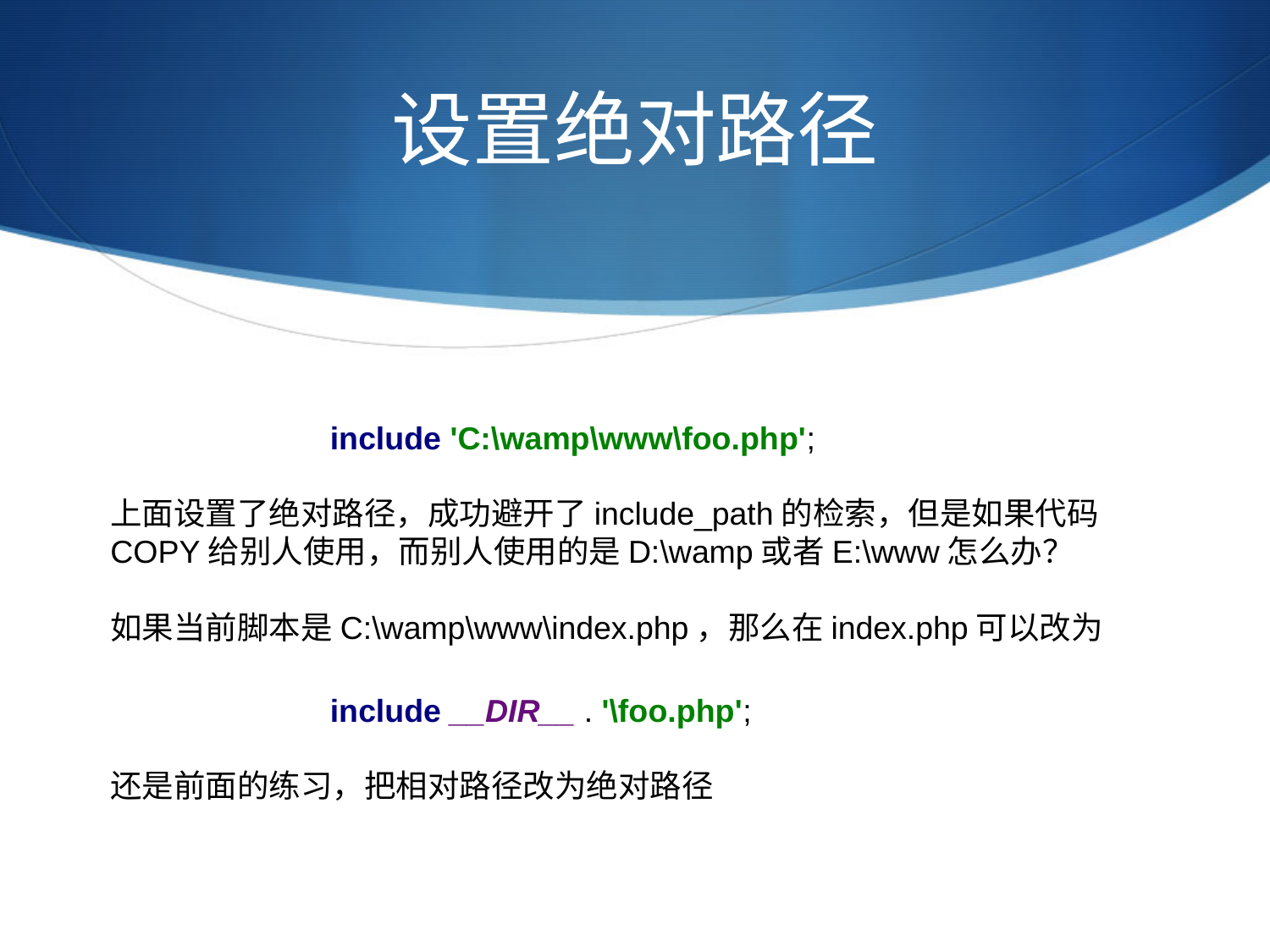

# 设置绝对路径
include 'C:\wamp\www\foo.php';
上面设置了绝对路径，成功避开了include_path的检索，但是如果代码COPY给别人使用，而别人使用的是D:\wamp或者E:\www怎么办？

如果当前脚本是C:\wamp\www\index.php，那么在index.php可以改为
include __DIR__ . '\foo.php';
还是前面的练习，把相对路径改为绝对路径